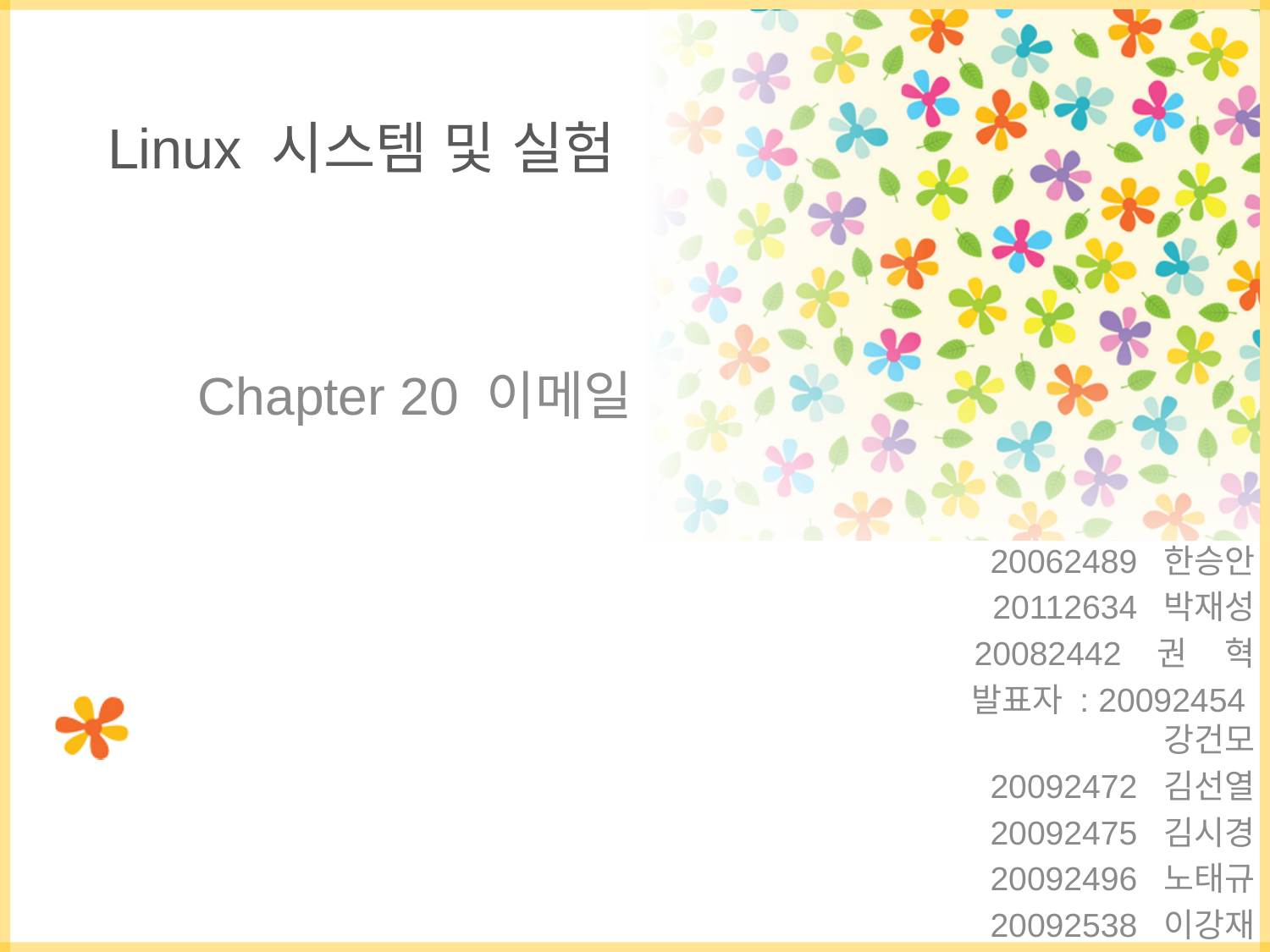

# Linux 시스템 및 실험
Chapter 20 이메일
20062489  한승안
20112634  박재성
20082442   권    혁
발표자 : 20092454  강건모
20092472  김선열
20092475  김시경
20092496  노태규
20092538  이강재